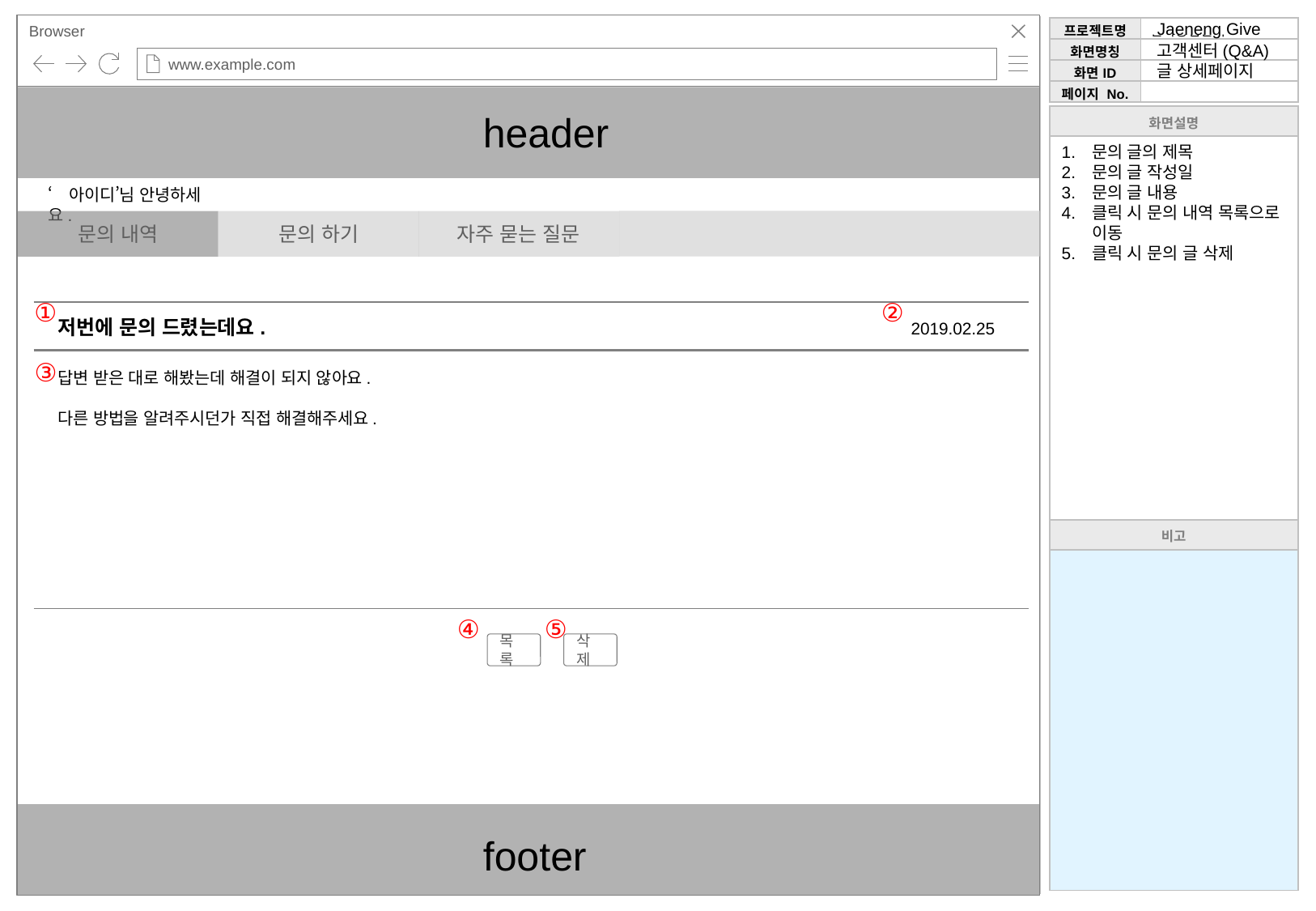

Browser

www.example.com

고객센터(Q&A)
글 상세페이지

header
문의 글의 제목
문의 글 작성일
문의 글 내용
클릭 시 문의 내역 목록으로 이동
클릭 시 문의 글 삭제
‘아이디’님 안녕하세요.

문의 내역
문의 하기
자주 묻는 질문
①
②
저번에 문의 드렸는데요.
2019.02.25
③
답변 받은 대로 해봤는데 해결이 되지 않아요.

다른 방법을 알려주시던가 직접 해결해주세요.
④
⑤
목록
삭제

footer